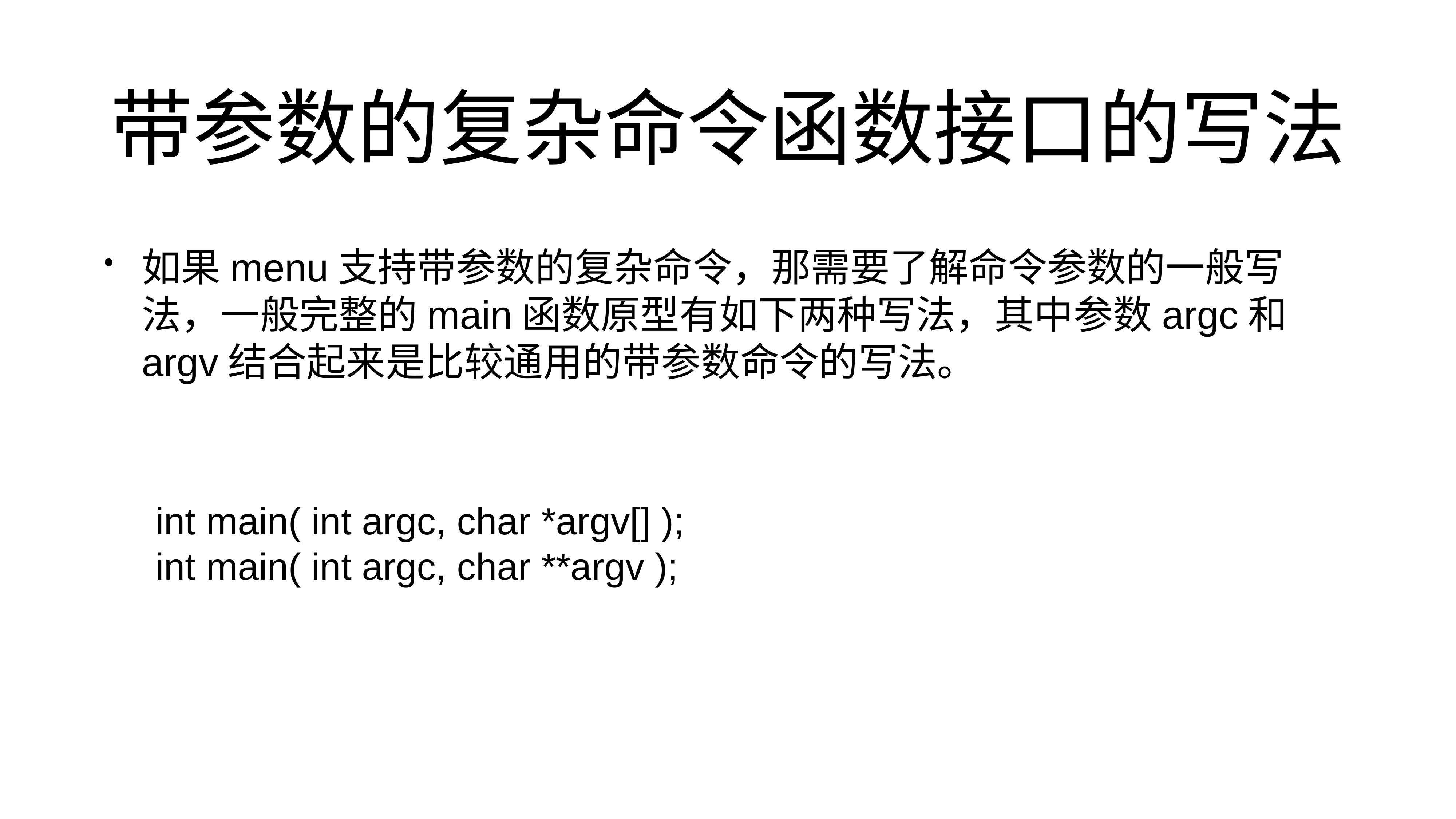

# 带参数的复杂命令函数接口的写法
如果menu支持带参数的复杂命令，那需要了解命令参数的一般写法，一般完整的main函数原型有如下两种写法，其中参数argc和argv结合起来是比较通用的带参数命令的写法。
int main( int argc, char *argv[] );
int main( int argc, char **argv );